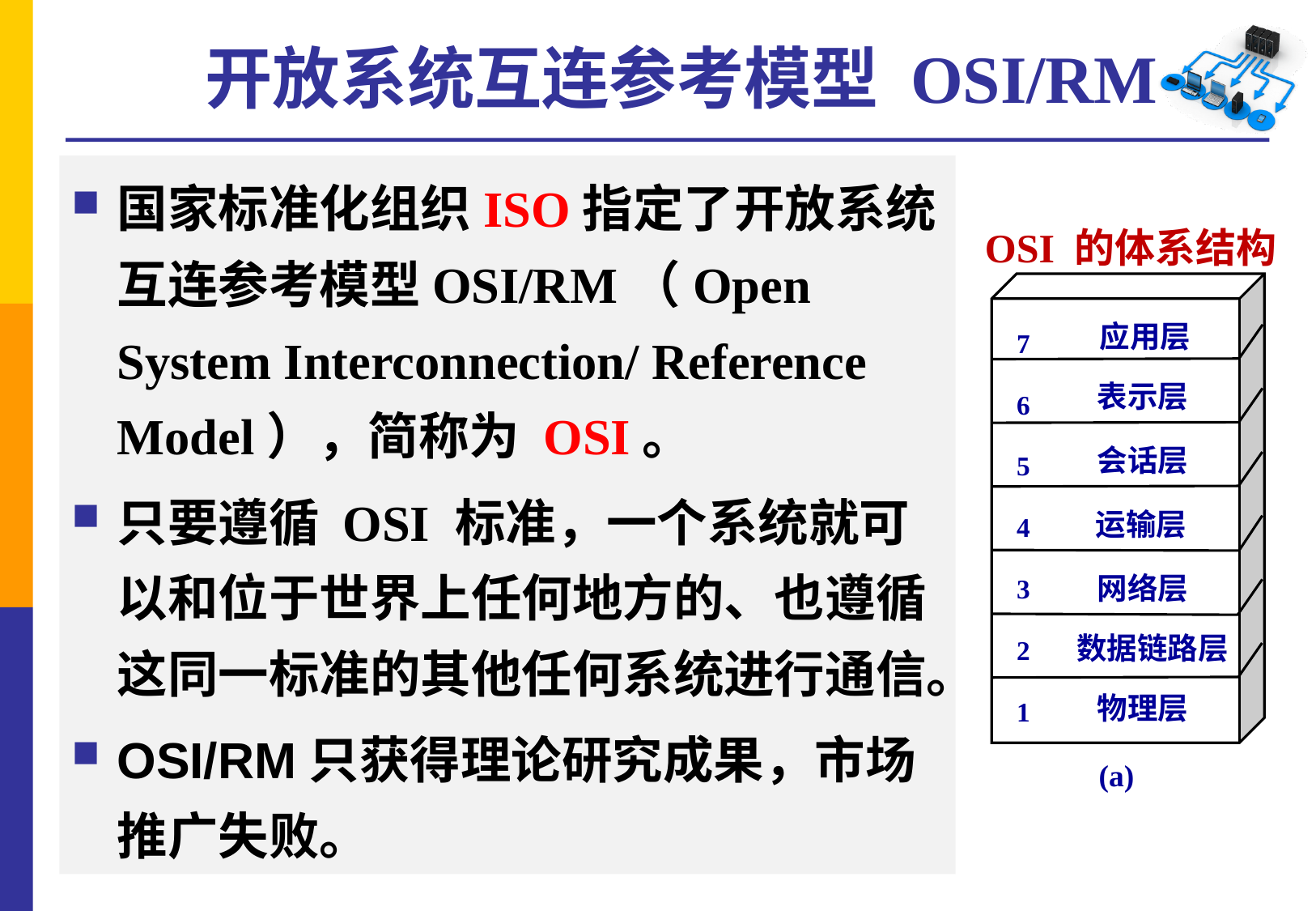

# 开放系统互连参考模型 OSI/RM
国家标准化组织ISO指定了开放系统互连参考模型OSI/RM（Open System Interconnection/ Reference Model），简称为 OSI。
只要遵循 OSI 标准，一个系统就可以和位于世界上任何地方的、也遵循这同一标准的其他任何系统进行通信。
OSI/RM只获得理论研究成果，市场推广失败。

OSI 的体系结构

7
6
5
4
3
2
1
应用层

表示层

会话层

运输层

网络层

数据链路层

物理层
(a)